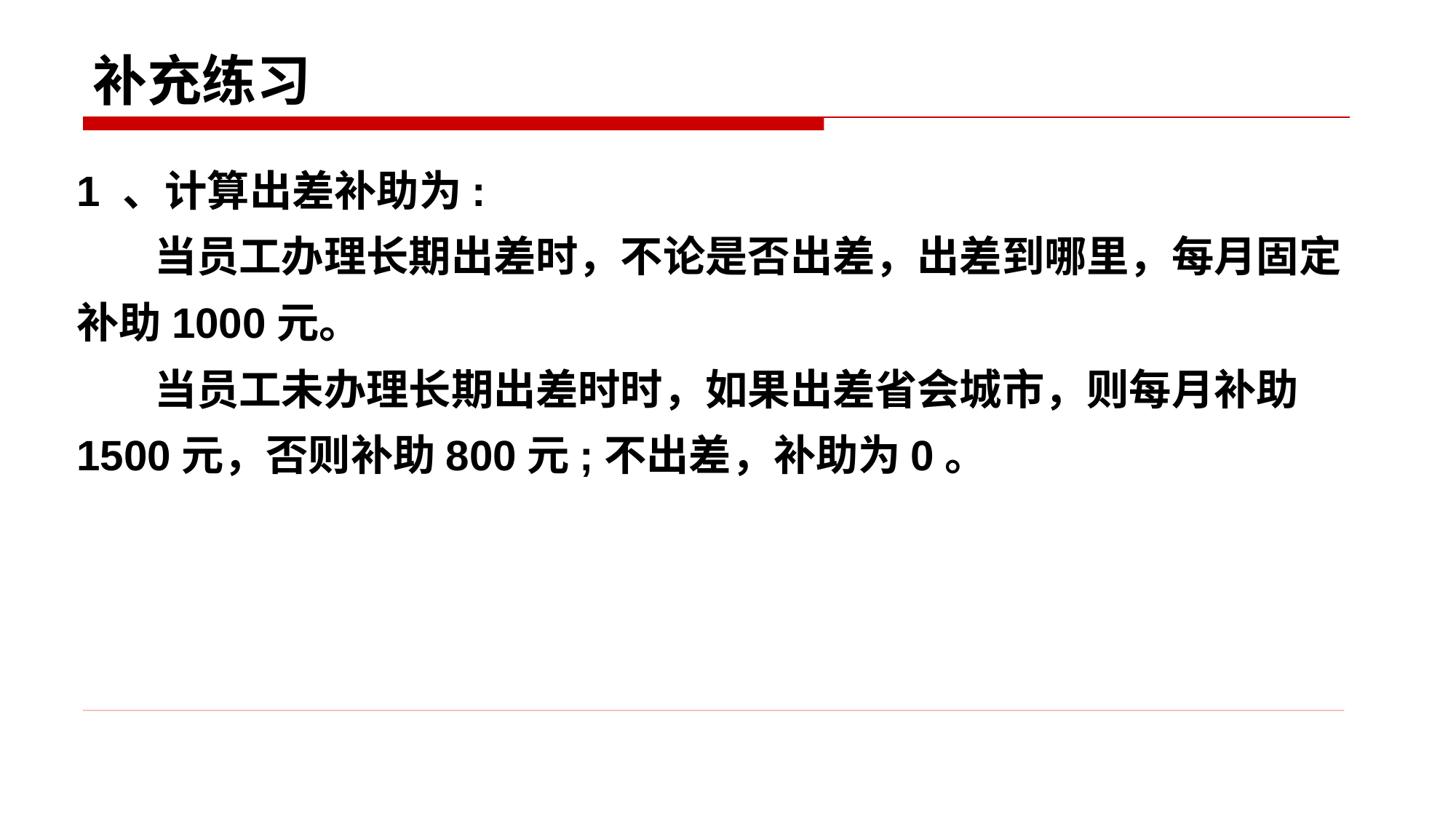

# 补充练习
1 、计算出差补助为:
       当员工办理长期出差时，不论是否出差，出差到哪里，每月固定补助1000元。
       当员工未办理长期出差时时，如果出差省会城市，则每月补助1500元，否则补助800元;不出差，补助为0。